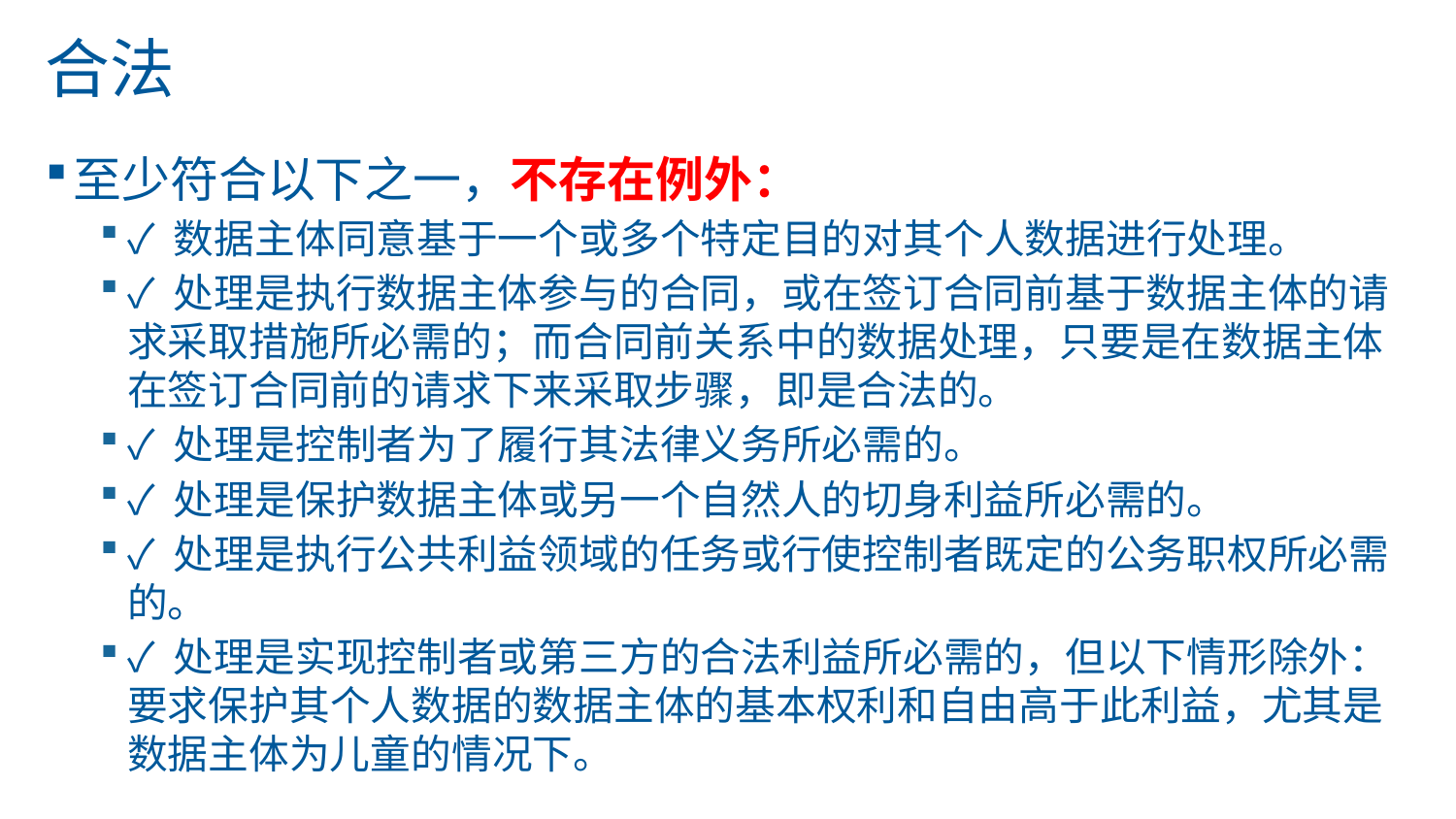

# 合法
至少符合以下之一，不存在例外：
✓ 数据主体同意基于一个或多个特定目的对其个人数据进行处理。
✓ 处理是执行数据主体参与的合同，或在签订合同前基于数据主体的请求采取措施所必需的；而合同前关系中的数据处理，只要是在数据主体在签订合同前的请求下来采取步骤，即是合法的。
✓ 处理是控制者为了履行其法律义务所必需的。
✓ 处理是保护数据主体或另一个自然人的切身利益所必需的。
✓ 处理是执行公共利益领域的任务或行使控制者既定的公务职权所必需的。
✓ 处理是实现控制者或第三方的合法利益所必需的，但以下情形除外：要求保护其个人数据的数据主体的基本权利和自由高于此利益，尤其是数据主体为儿童的情况下。